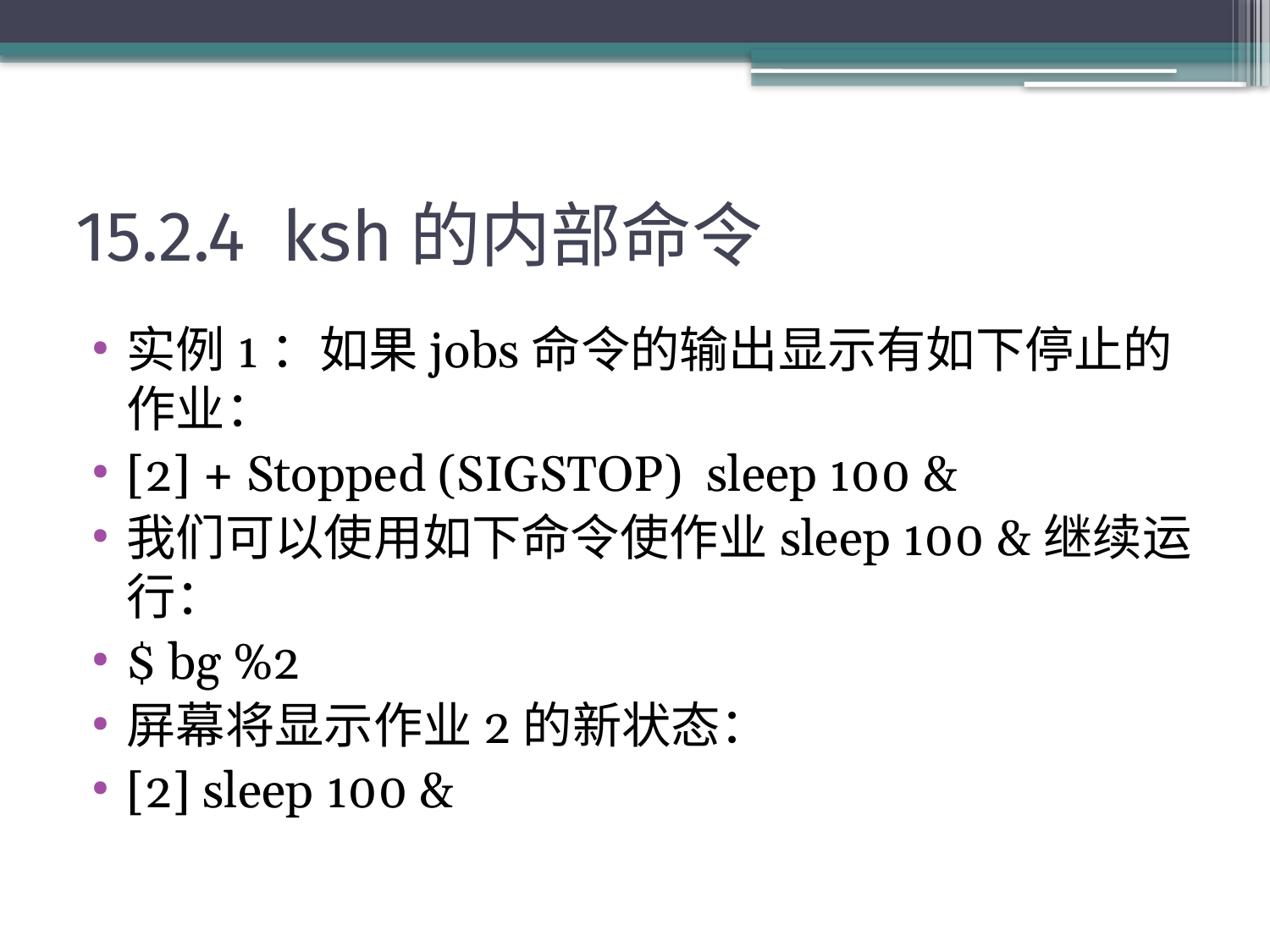

# 15.2.4  ksh的内部命令
实例1：如果jobs命令的输出显示有如下停止的作业：
[2] + Stopped (SIGSTOP)  sleep 100 &
我们可以使用如下命令使作业sleep 100 &继续运行：
$ bg %2
屏幕将显示作业2的新状态：
[2] sleep 100 &